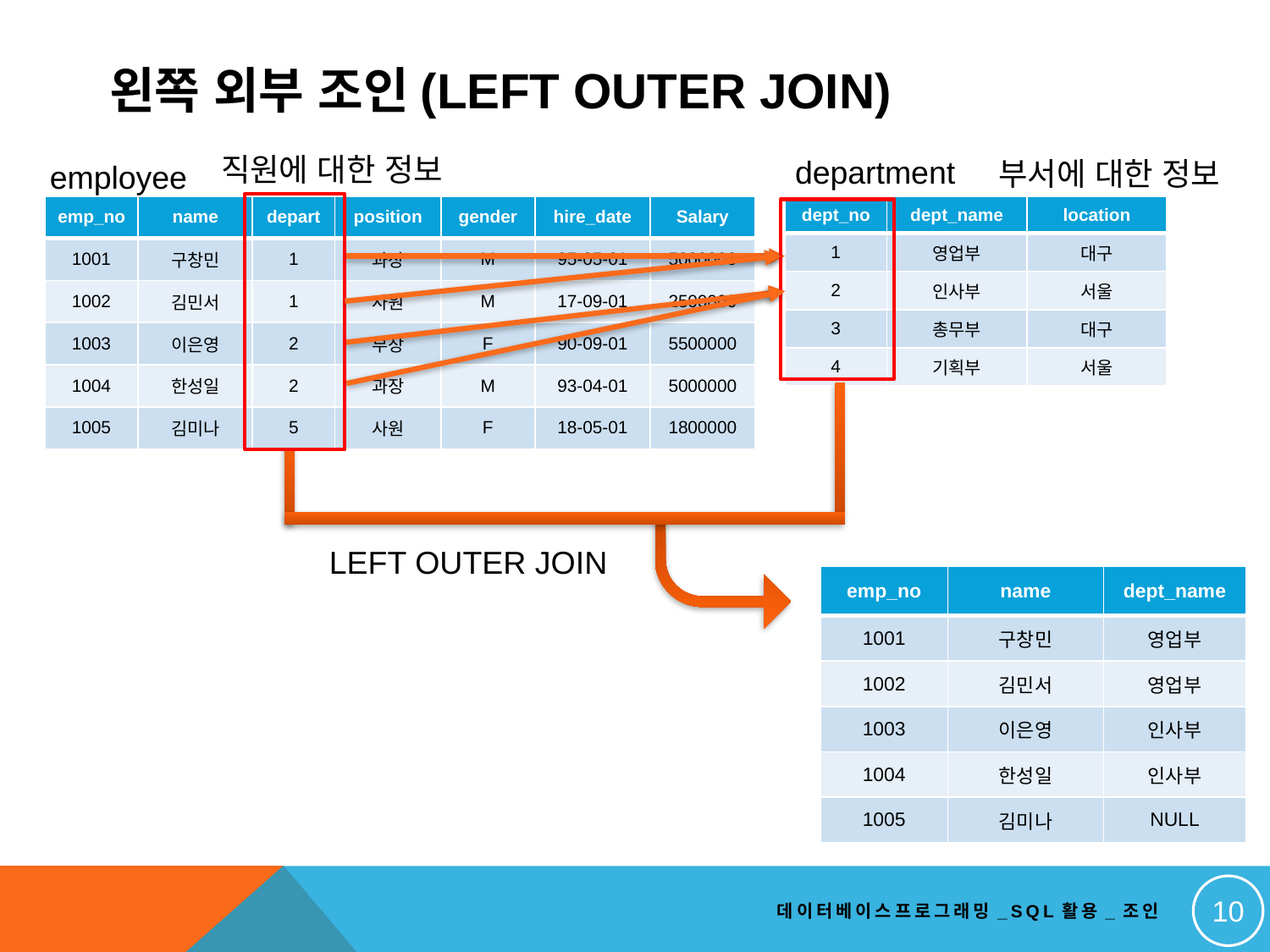

# 왼쪽 외부 조인(LEFT OUTER JOIN)
employee
직원에 대한 정보
department
부서에 대한 정보

| emp\_no | name | depart | position | gender | hire\_date | Salary |
| --- | --- | --- | --- | --- | --- | --- |
| 1001 | 구창민 | 1 | 과장 | M | 95-05-01 | 5000000 |
| 1002 | 김민서 | 1 | 사원 | M | 17-09-01 | 2500000 |
| 1003 | 이은영 | 2 | 부장 | F | 90-09-01 | 5500000 |
| 1004 | 한성일 | 2 | 과장 | M | 93-04-01 | 5000000 |
| 1005 | 김미나 | 5 | 사원 | F | 18-05-01 | 1800000 |
| dept\_no | dept\_name | location |
| --- | --- | --- |
| 1 | 영업부 | 대구 |
| 2 | 인사부 | 서울 |
| 3 | 총무부 | 대구 |
| 4 | 기획부 | 서울 |

LEFT OUTER JOIN
| emp\_no | name | dept\_name |
| --- | --- | --- |
| 1001 | 구창민 | 영업부 |
| 1002 | 김민서 | 영업부 |
| 1003 | 이은영 | 인사부 |
| 1004 | 한성일 | 인사부 |
| 1005 | 김미나 | NULL |
10
데이터베이스프로그래밍_SQL활용_조인